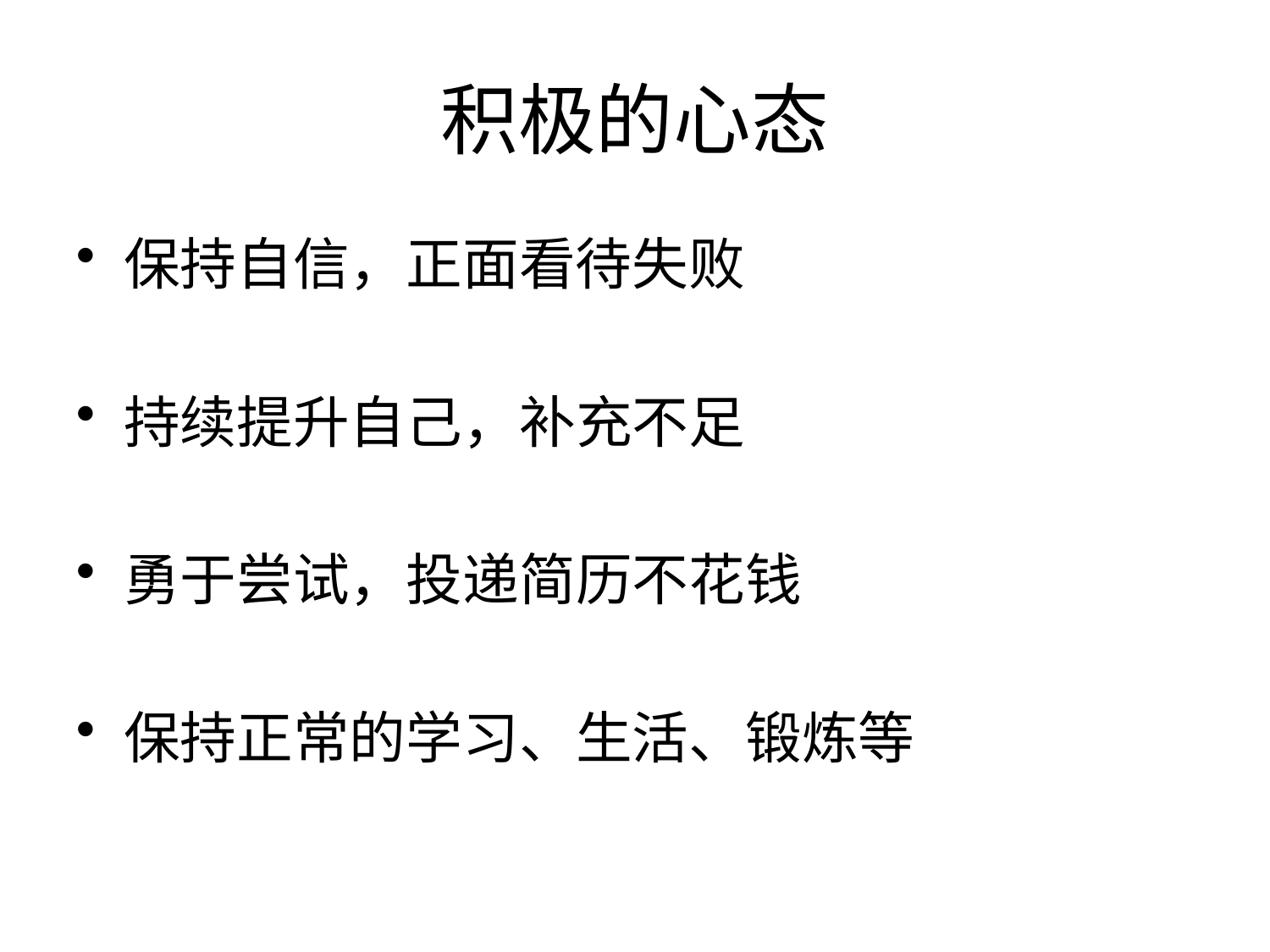

# 积极的心态
保持自信，正面看待失败

持续提升自己，补充不足

勇于尝试，投递简历不花钱

保持正常的学习、生活、锻炼等